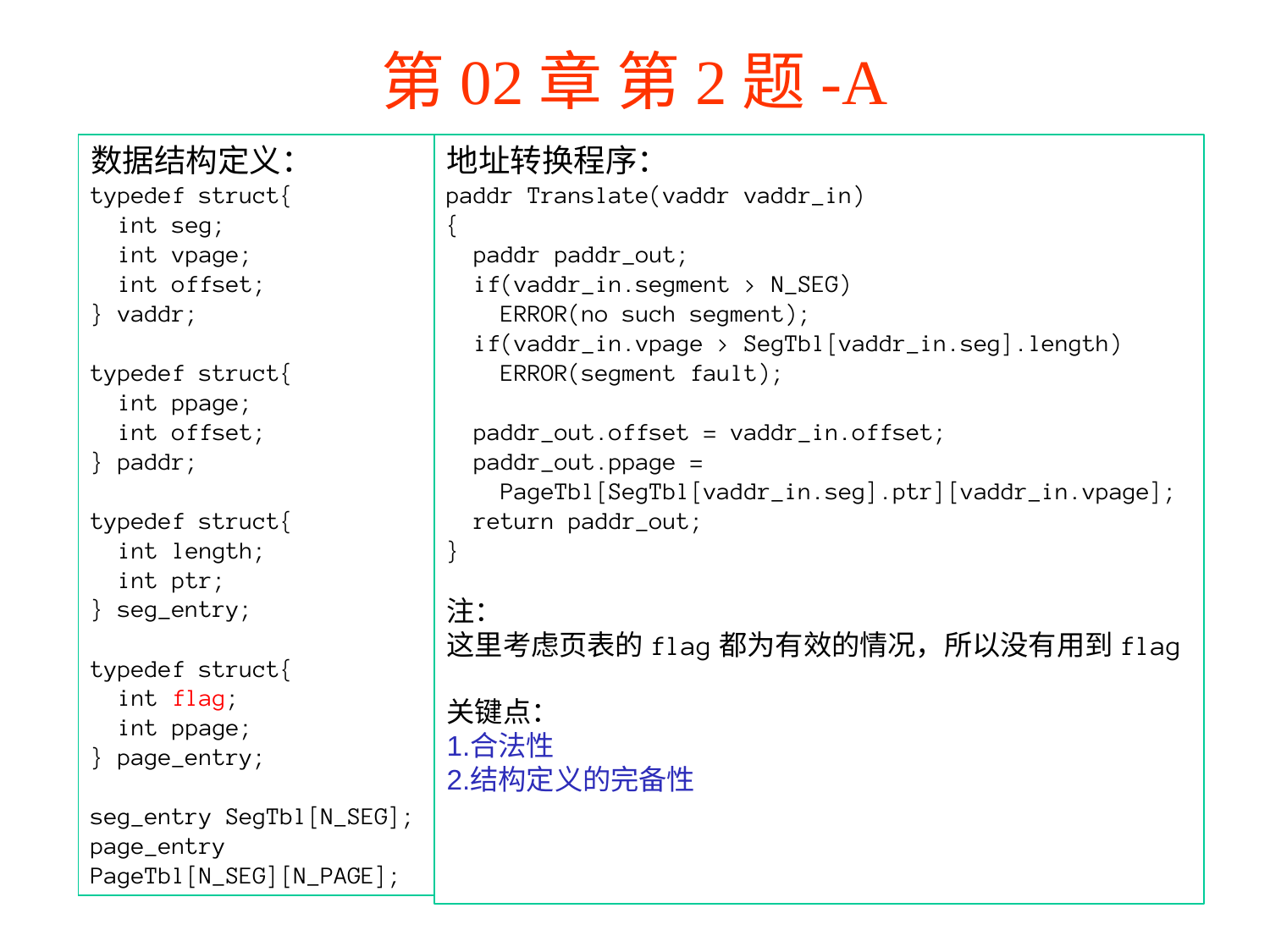

# 第02章 第2题-A
数据结构定义：
typedef struct{
  int seg;
  int vpage;
  int offset;
} vaddr;

typedef struct{
  int ppage;
  int offset;
} paddr;

typedef struct{
  int length;
  int ptr;
} seg_entry;

typedef struct{
  int flag;
  int ppage;
} page_entry;

seg_entry SegTbl[N_SEG];
page_entry PageTbl[N_SEG][N_PAGE];
地址转换程序：
paddr Translate(vaddr vaddr_in)
{
  paddr paddr_out;
  if(vaddr_in.segment > N_SEG)
    ERROR(no such segment);
  if(vaddr_in.vpage > SegTbl[vaddr_in.seg].length)
    ERROR(segment fault);

  paddr_out.offset = vaddr_in.offset;
  paddr_out.ppage =
    PageTbl[SegTbl[vaddr_in.seg].ptr][vaddr_in.vpage];
  return paddr_out;
}

注：
这里考虑页表的flag都为有效的情况，所以没有用到flag

关键点：
合法性
结构定义的完备性